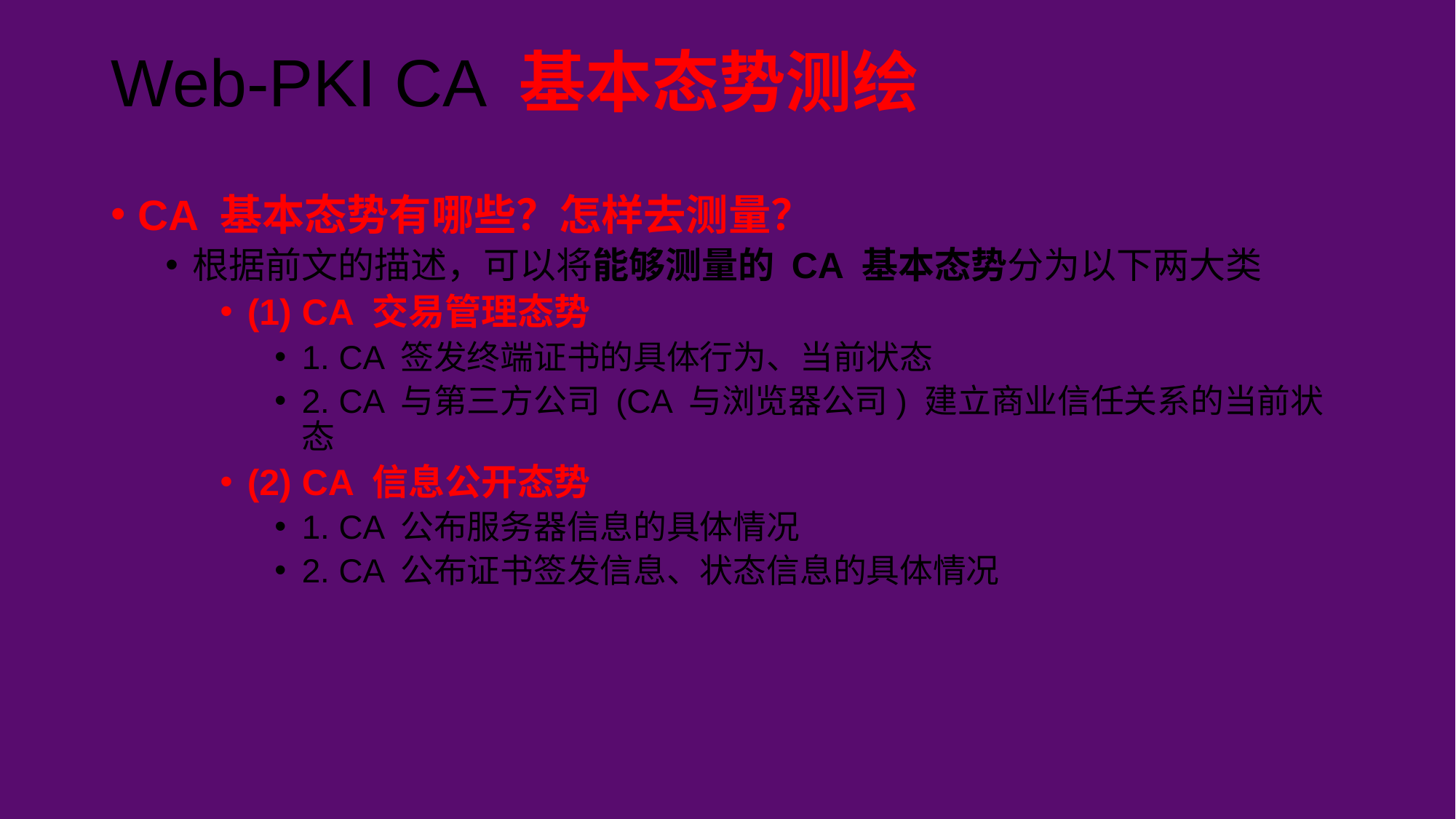

# Web-PKI CA 基本态势测绘
CA 基本态势有哪些？怎样去测量？
根据前文的描述，可以将能够测量的 CA 基本态势分为以下两大类
(1) CA 交易管理态势
1. CA 签发终端证书的具体行为、当前状态
2. CA 与第三方公司 (CA 与浏览器公司) 建立商业信任关系的当前状态
(2) CA 信息公开态势
1. CA 公布服务器信息的具体情况
2. CA 公布证书签发信息、状态信息的具体情况